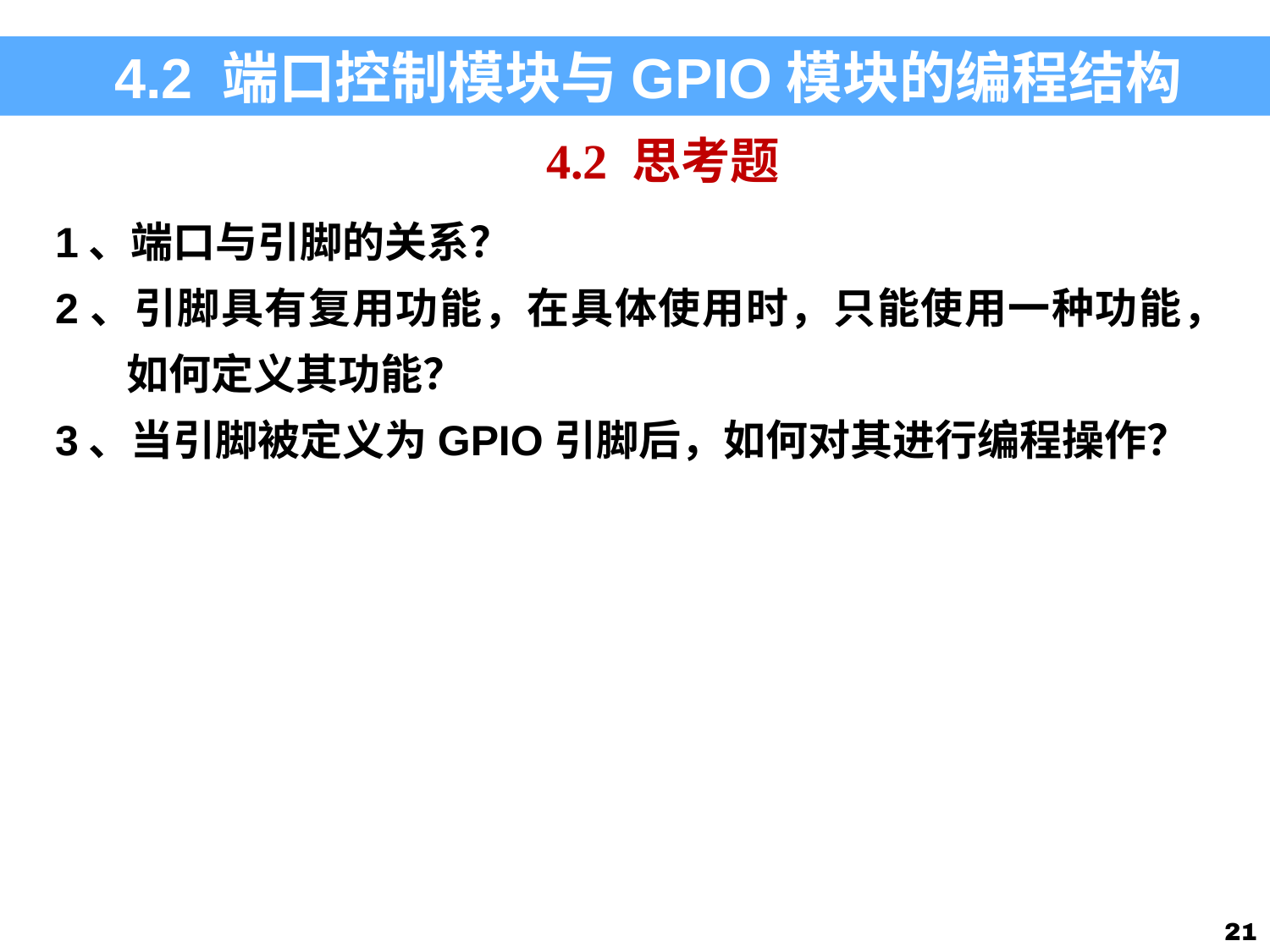

4.2 端口控制模块与GPIO模块的编程结构
4.2 思考题
1、端口与引脚的关系？
2、引脚具有复用功能，在具体使用时，只能使用一种功能，如何定义其功能？
3、当引脚被定义为GPIO引脚后，如何对其进行编程操作？
21